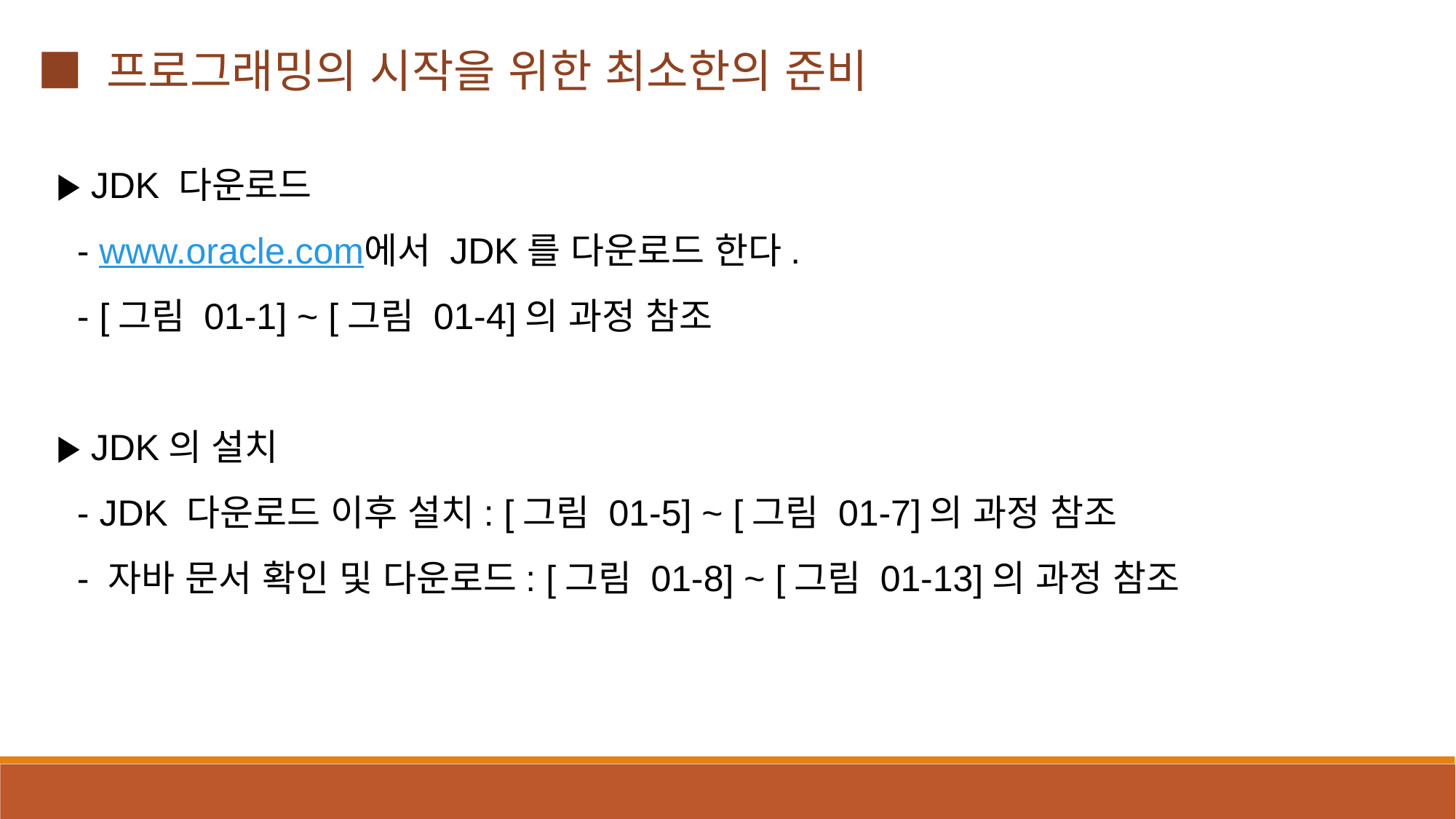

■ 프로그래밍의 시작을 위한 최소한의 준비
▶ JDK 다운로드
  - www.oracle.com에서 JDK를 다운로드 한다.
  - [그림 01-1] ~ [그림 01-4]의 과정 참조

▶ JDK의 설치
  - JDK 다운로드 이후 설치: [그림 01-5] ~ [그림 01-7]의 과정 참조
  - 자바 문서 확인 및 다운로드: [그림 01-8] ~ [그림 01-13]의 과정 참조